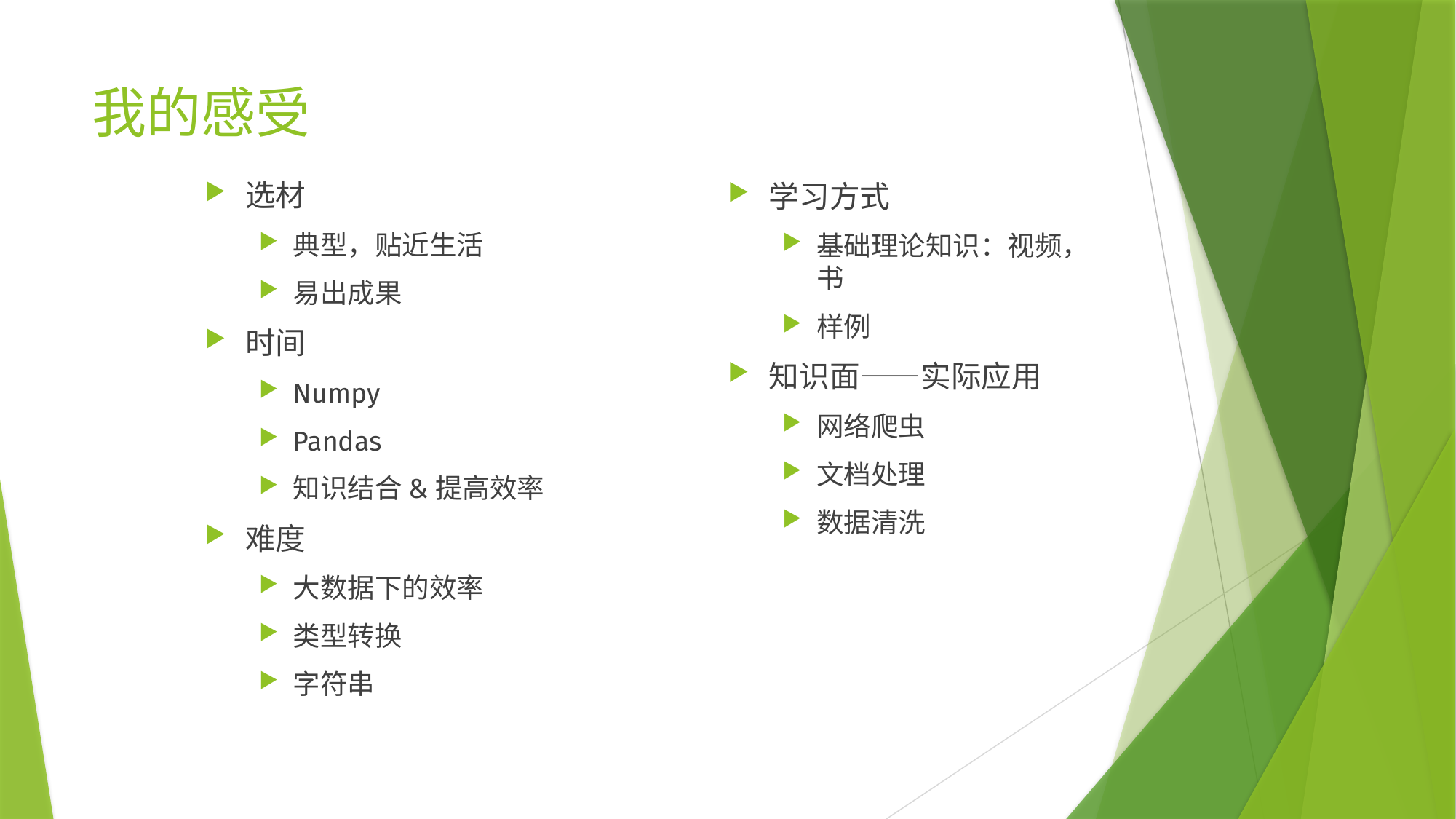

# 我的感受
选材
典型，贴近生活
易出成果
时间
Numpy
Pandas
知识结合&提高效率
难度
大数据下的效率
类型转换
字符串
学习方式
基础理论知识：视频，书
样例
知识面——实际应用
网络爬虫
文档处理
数据清洗